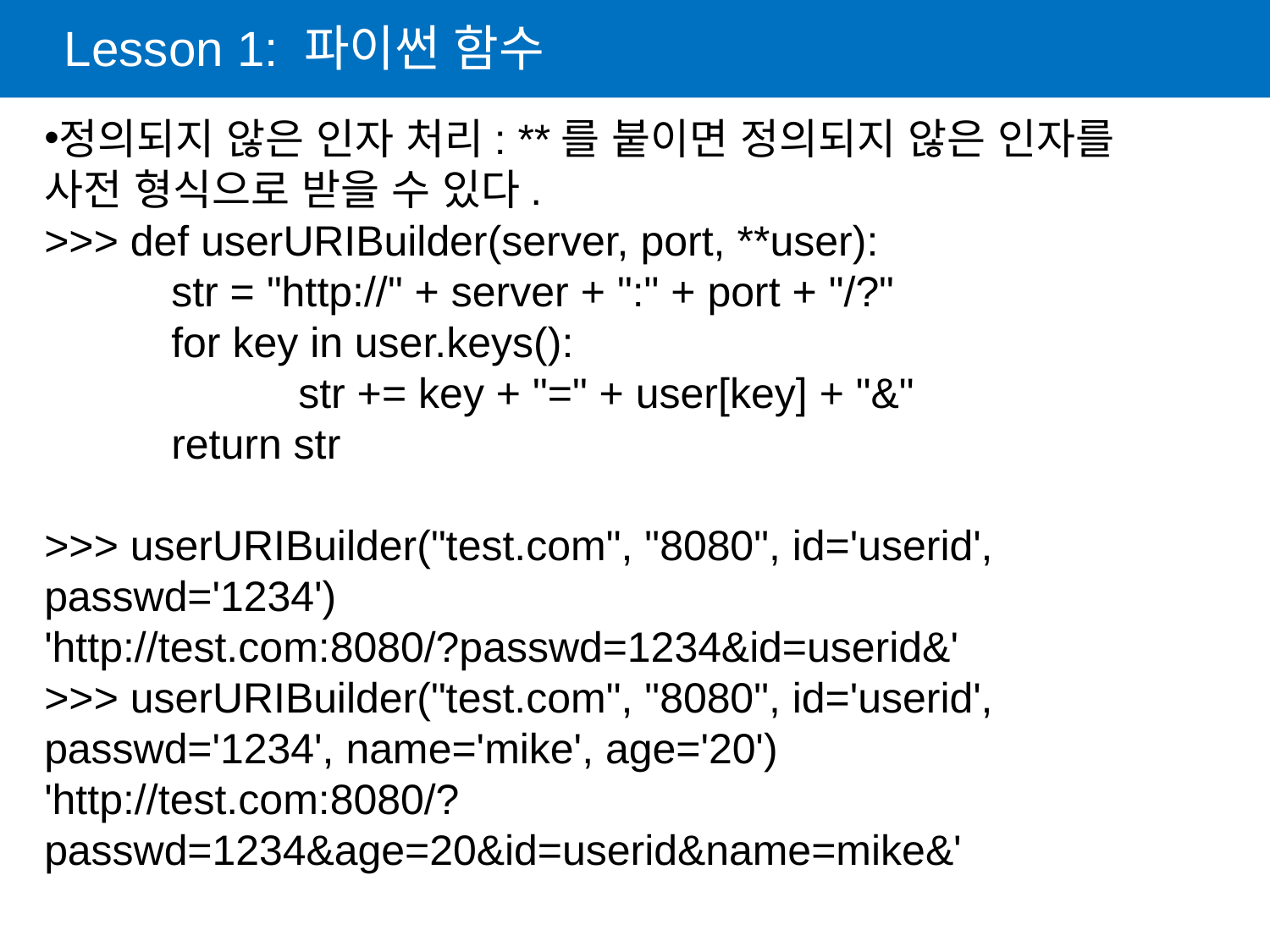

# Lesson 1: 파이썬 함수
정의되지 않은 인자 처리: **를 붙이면 정의되지 않은 인자를
사전 형식으로 받을 수 있다.
>>> def userURIBuilder(server, port, **user):
	str = "http://" + server + ":" + port + "/?"
	for key in user.keys():
		str += key + "=" + user[key] + "&"
	return str

>>> userURIBuilder("test.com", "8080", id='userid', passwd='1234')
'http://test.com:8080/?passwd=1234&id=userid&'
>>> userURIBuilder("test.com", "8080", id='userid', passwd='1234', name='mike', age='20')
'http://test.com:8080/?passwd=1234&age=20&id=userid&name=mike&'